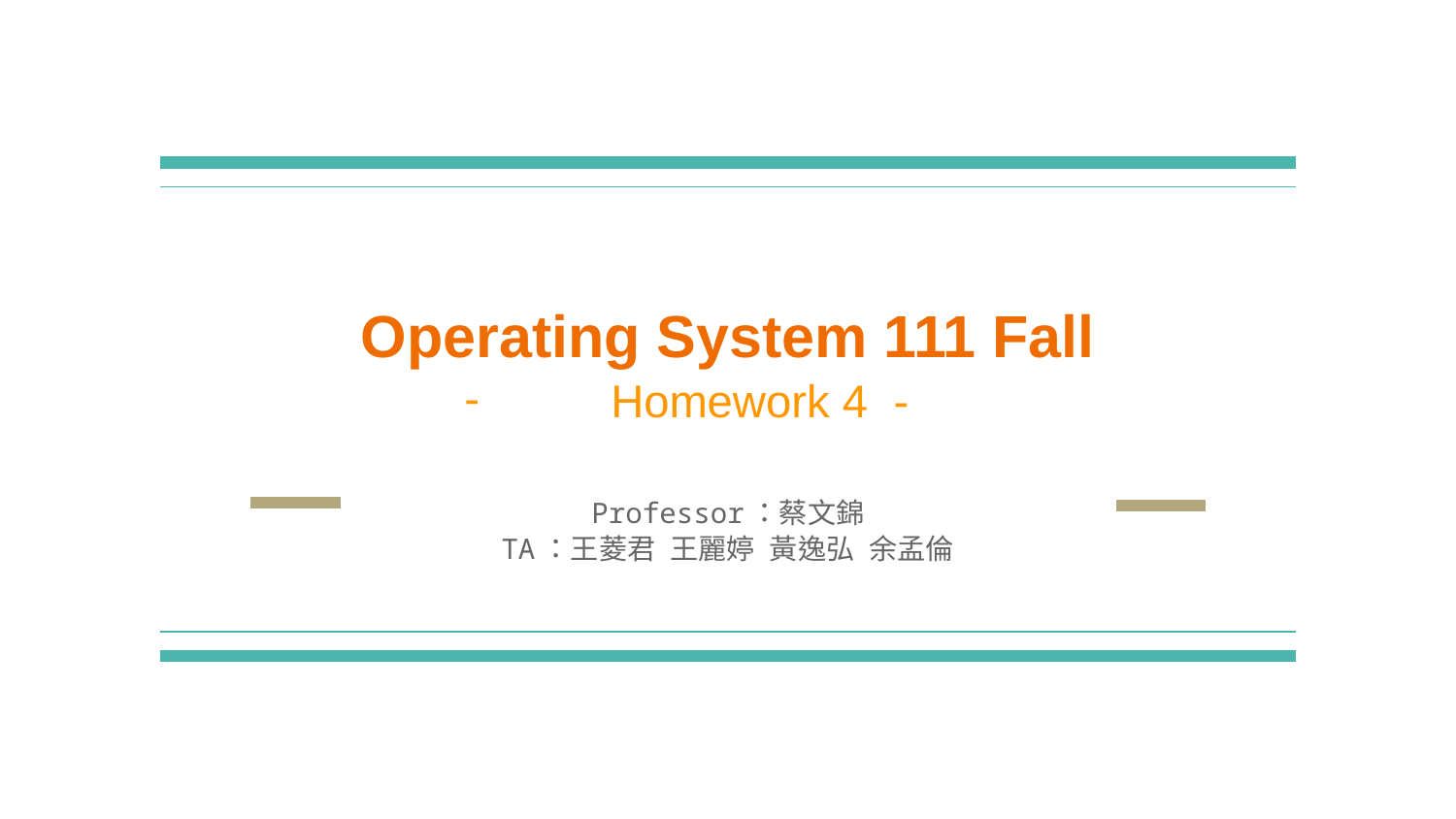

# Operating System 111 Fall
Homework 4  -

Professor：蔡文錦
TA：王菱君 王麗婷 黃逸弘 余孟倫